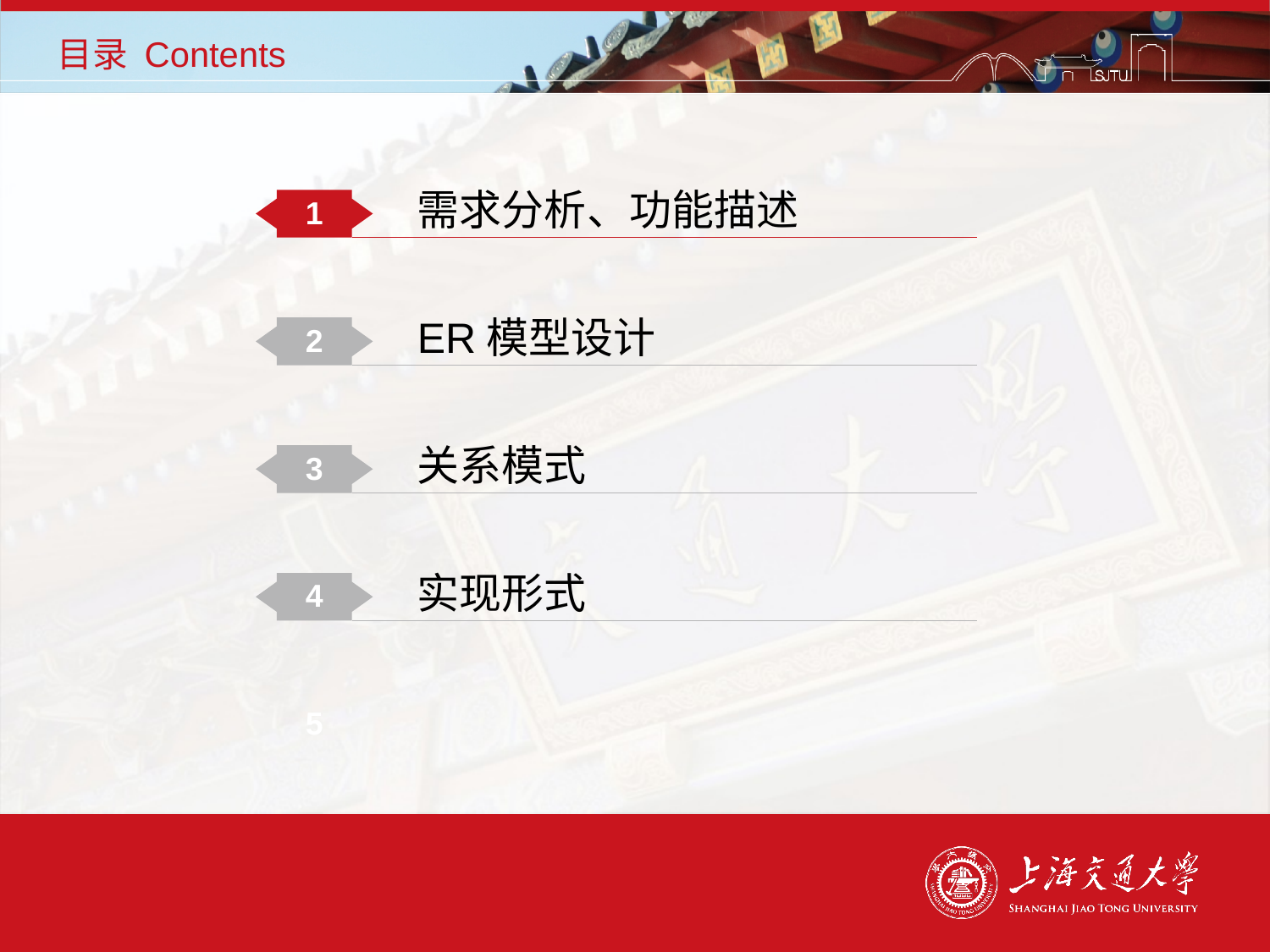

# 目录 Contents
需求分析、功能描述
1

ER模型设计
2

关系模式
3

实现形式
4

5